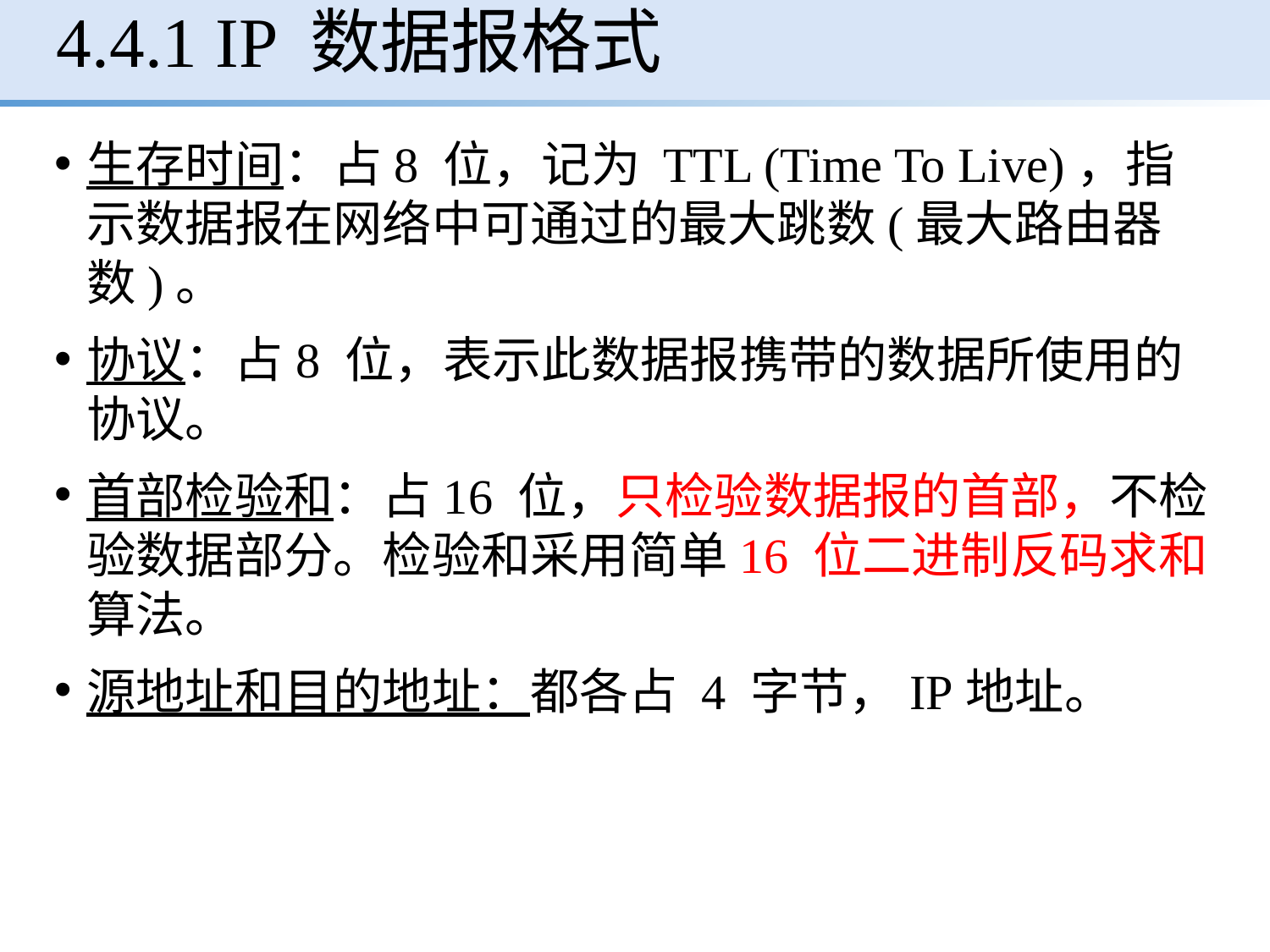

4.4.1 IP 数据报格式
生存时间：占8 位，记为 TTL (Time To Live)，指示数据报在网络中可通过的最大跳数(最大路由器数)。
协议：占8 位，表示此数据报携带的数据所使用的协议。
首部检验和：占16 位，只检验数据报的首部，不检验数据部分。检验和采用简单16 位二进制反码求和算法。
源地址和目的地址：都各占 4 字节，IP地址。